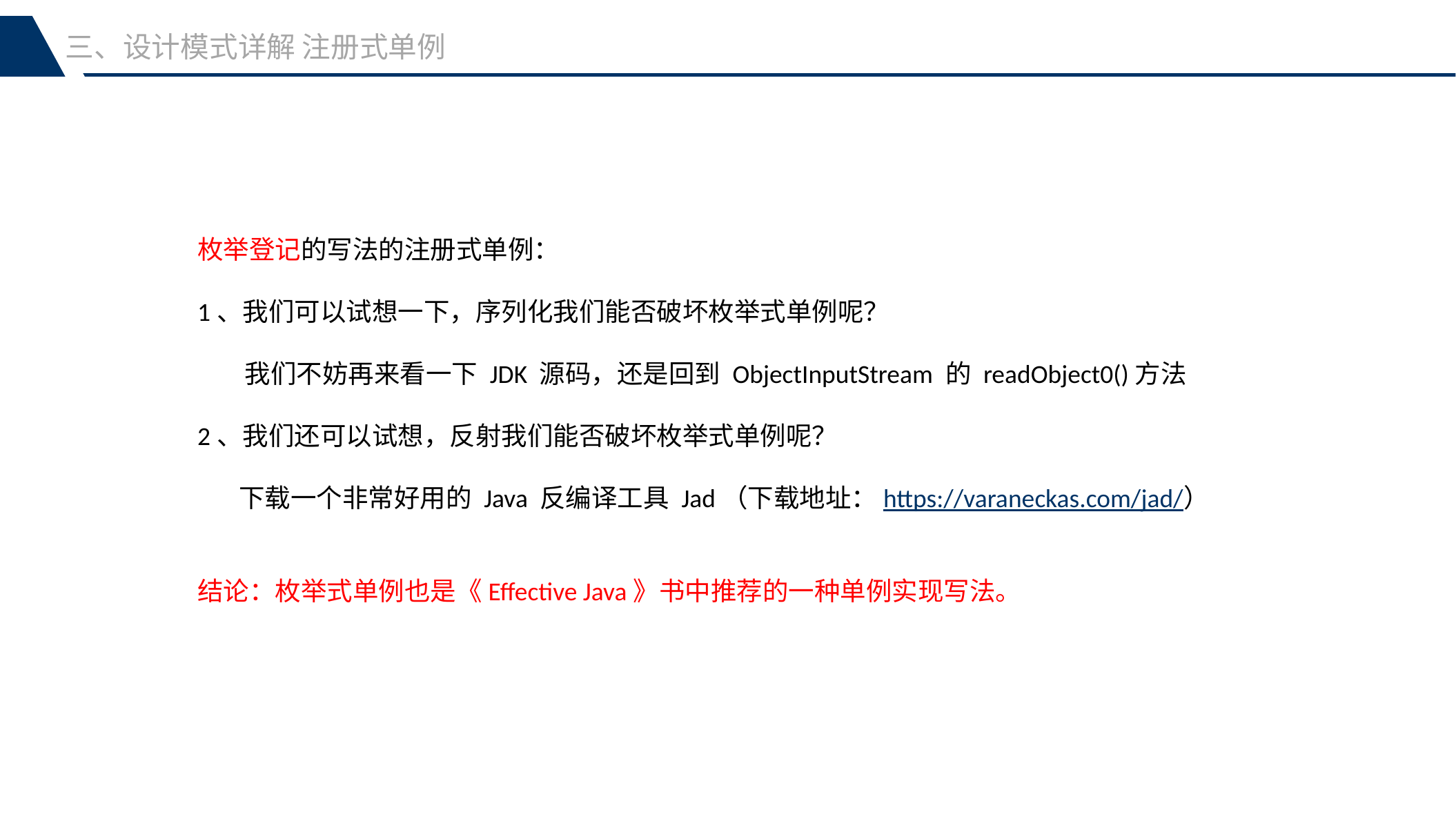

三、设计模式详解 注册式单例

枚举登记的写法的注册式单例：

1、我们可以试想一下，序列化我们能否破坏枚举式单例呢？

       我们不妨再来看一下 JDK 源码，还是回到 ObjectInputStream 的 readObject0()方法

2、我们还可以试想，反射我们能否破坏枚举式单例呢？

      下载一个非常好用的 Java 反编译工具 Jad（下载地址：https://varaneckas.com/jad/）

结论：枚举式单例也是《Effective Java》书中推荐的一种单例实现写法。